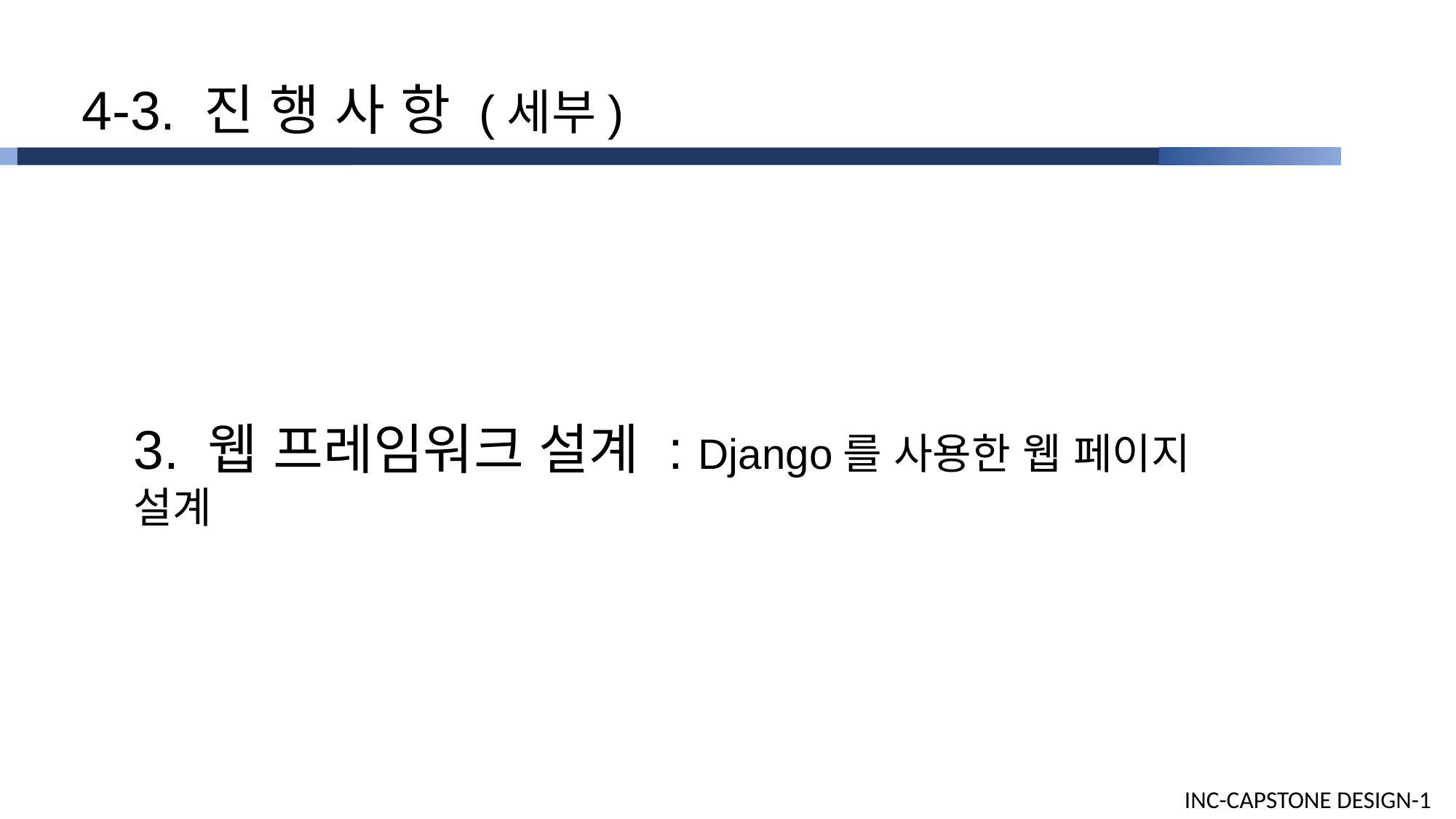

4-3. 진 행 사 항 (세부)
3. 웹 프레임워크 설계 : Django를 사용한 웹 페이지 설계